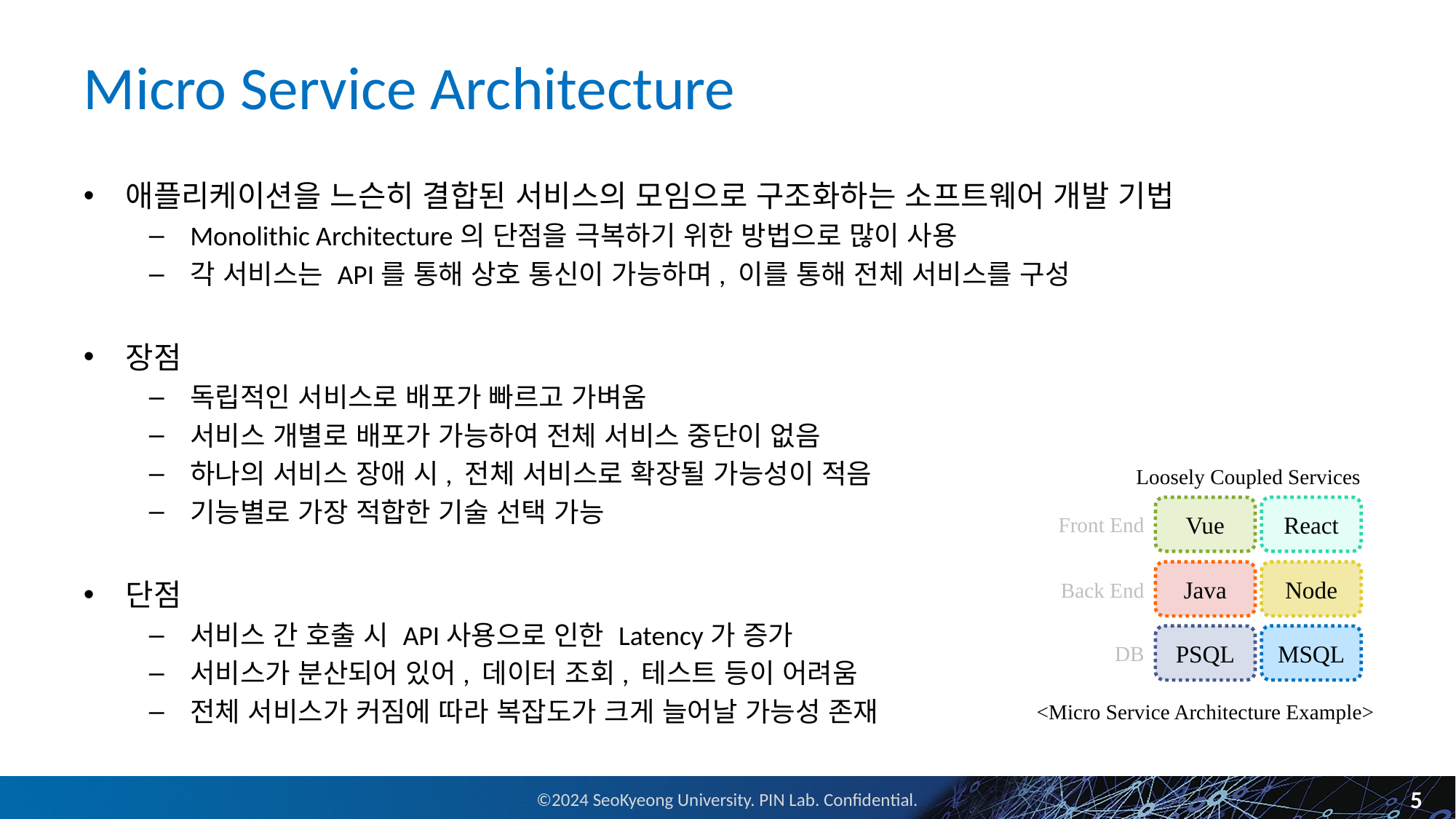

# Micro Service Architecture
애플리케이션을 느슨히 결합된 서비스의 모임으로 구조화하는 소프트웨어 개발 기법
Monolithic Architecture의 단점을 극복하기 위한 방법으로 많이 사용
각 서비스는 API를 통해 상호 통신이 가능하며, 이를 통해 전체 서비스를 구성

장점
독립적인 서비스로 배포가 빠르고 가벼움
서비스 개별로 배포가 가능하여 전체 서비스 중단이 없음
하나의 서비스 장애 시, 전체 서비스로 확장될 가능성이 적음
기능별로 가장 적합한 기술 선택 가능

단점
서비스 간 호출 시 API사용으로 인한 Latency가 증가
서비스가 분산되어 있어, 데이터 조회, 테스트 등이 어려움
전체 서비스가 커짐에 따라 복잡도가 크게 늘어날 가능성 존재

 Loosely Coupled Services
Vue
React
Front End
Java
Node
Back End
PSQL
MSQL
DB
<Micro Service Architecture Example>
5